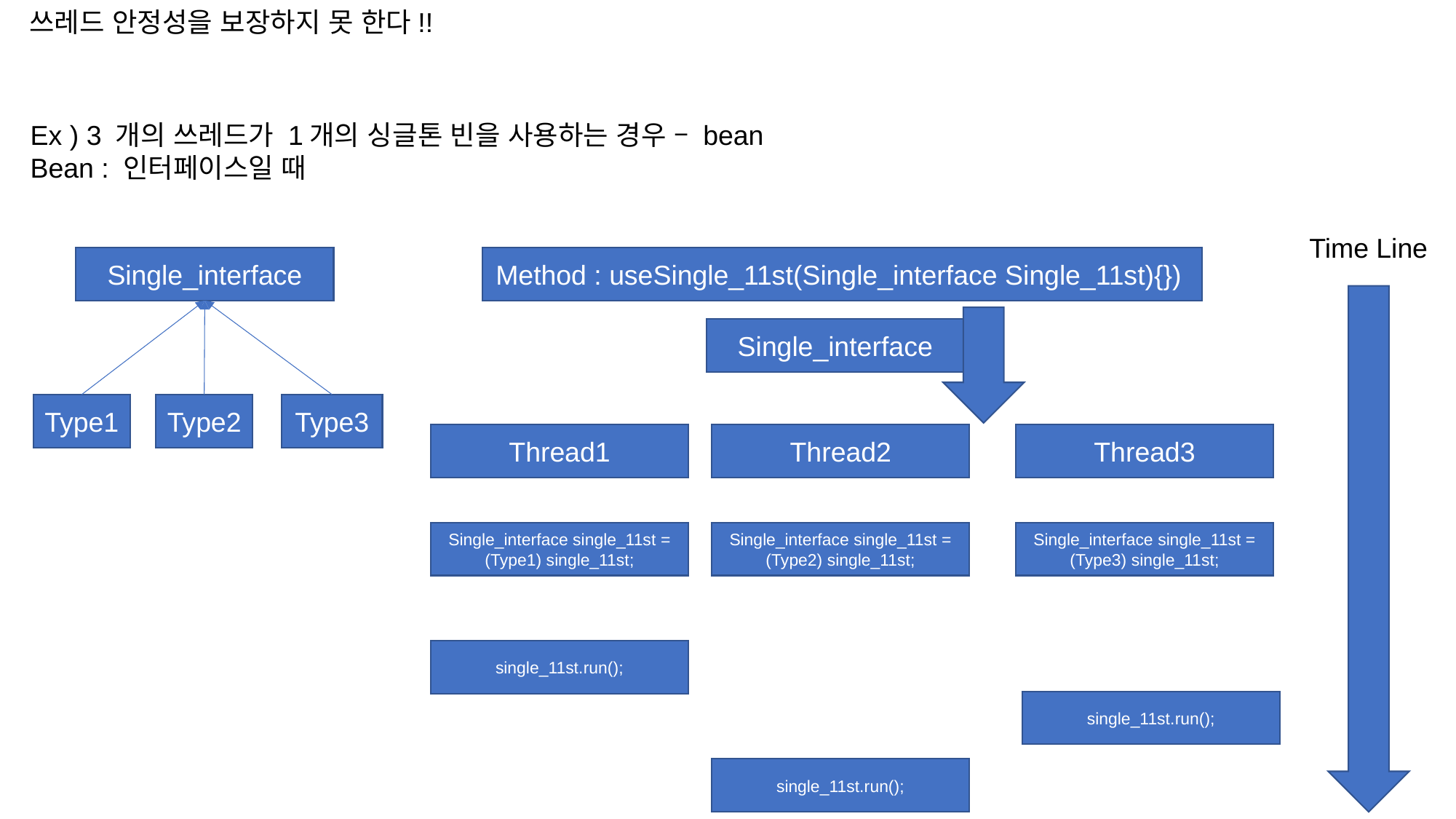

쓰레드 안정성을 보장하지 못 한다!!
Ex ) 3 개의 쓰레드가 1개의 싱글톤 빈을 사용하는 경우 – bean
Bean : 인터페이스일 때
Time Line
Method : useSingle_11st(Single_interface Single_11st){})
Single_interface

Single_interface
Type3
Type1
Type2
Thread1
Thread2
Thread3
Single_interface single_11st = (Type3) single_11st;
Single_interface single_11st = (Type1) single_11st;
Single_interface single_11st = (Type2) single_11st;
single_11st.run();
single_11st.run();
single_11st.run();